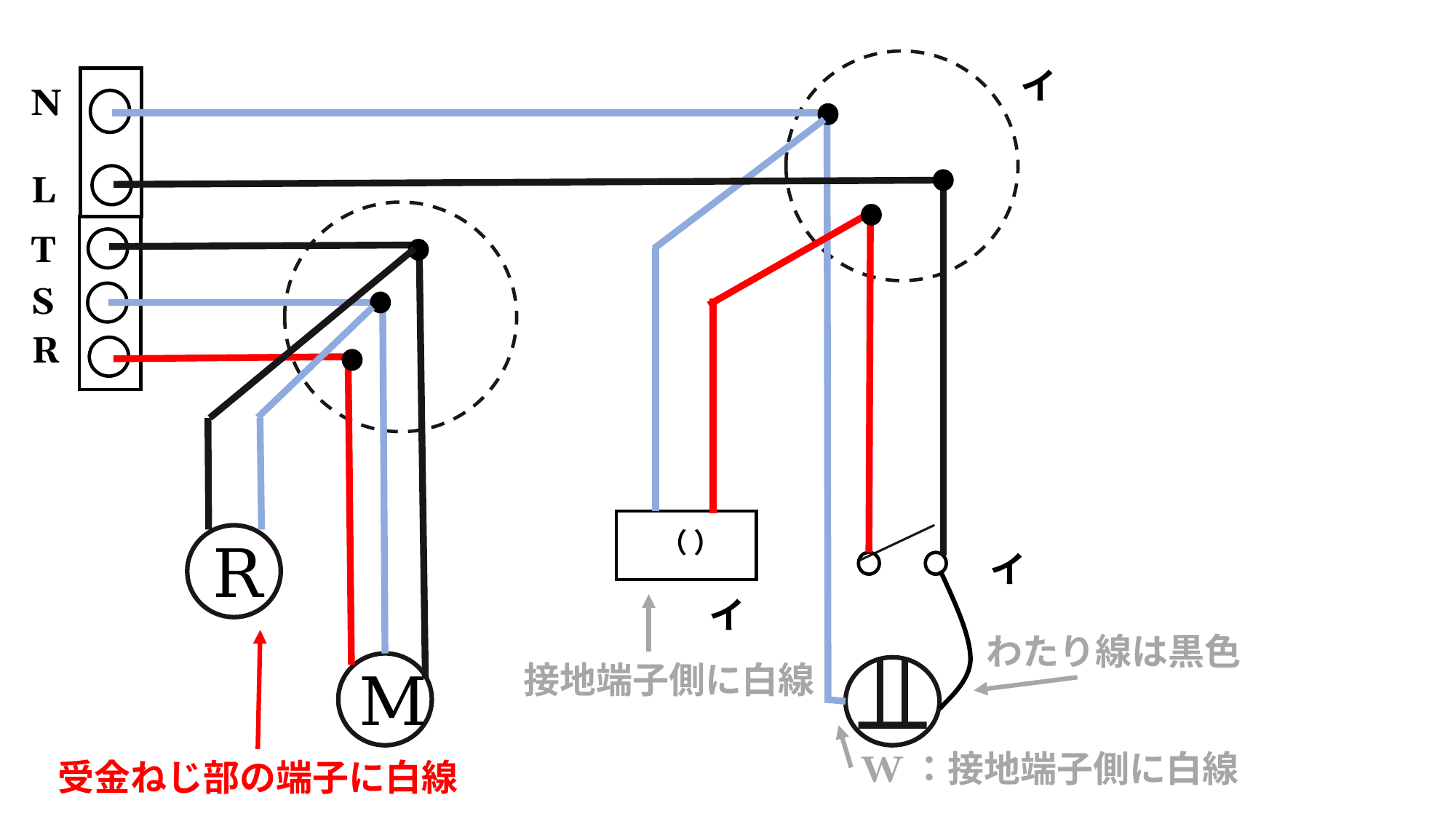

イ

N

L

T

S

R

（）
（ ）
R

イ

イ
わたり線は黒色
接地端子側に白線
M

W：接地端子側に白線
受金ねじ部の端子に白線